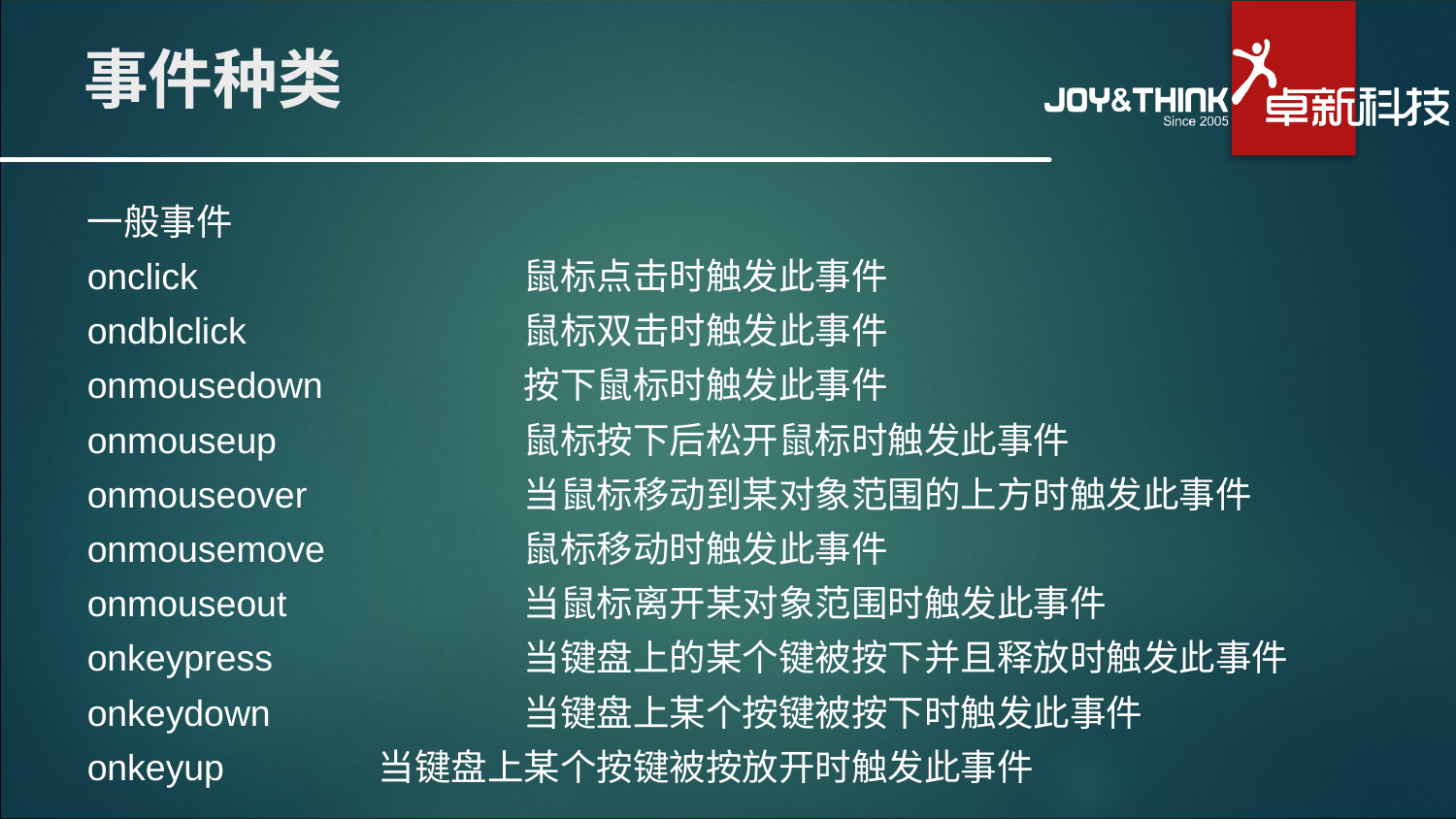

# 事件种类
一般事件
onclick			鼠标点击时触发此事件
ondblclick		鼠标双击时触发此事件
onmousedown		按下鼠标时触发此事件
onmouseup		鼠标按下后松开鼠标时触发此事件
onmouseover		当鼠标移动到某对象范围的上方时触发此事件
onmousemove		鼠标移动时触发此事件
onmouseout		当鼠标离开某对象范围时触发此事件
onkeypress		当键盘上的某个键被按下并且释放时触发此事件
onkeydown		当键盘上某个按键被按下时触发此事件
onkeyup		当键盘上某个按键被按放开时触发此事件